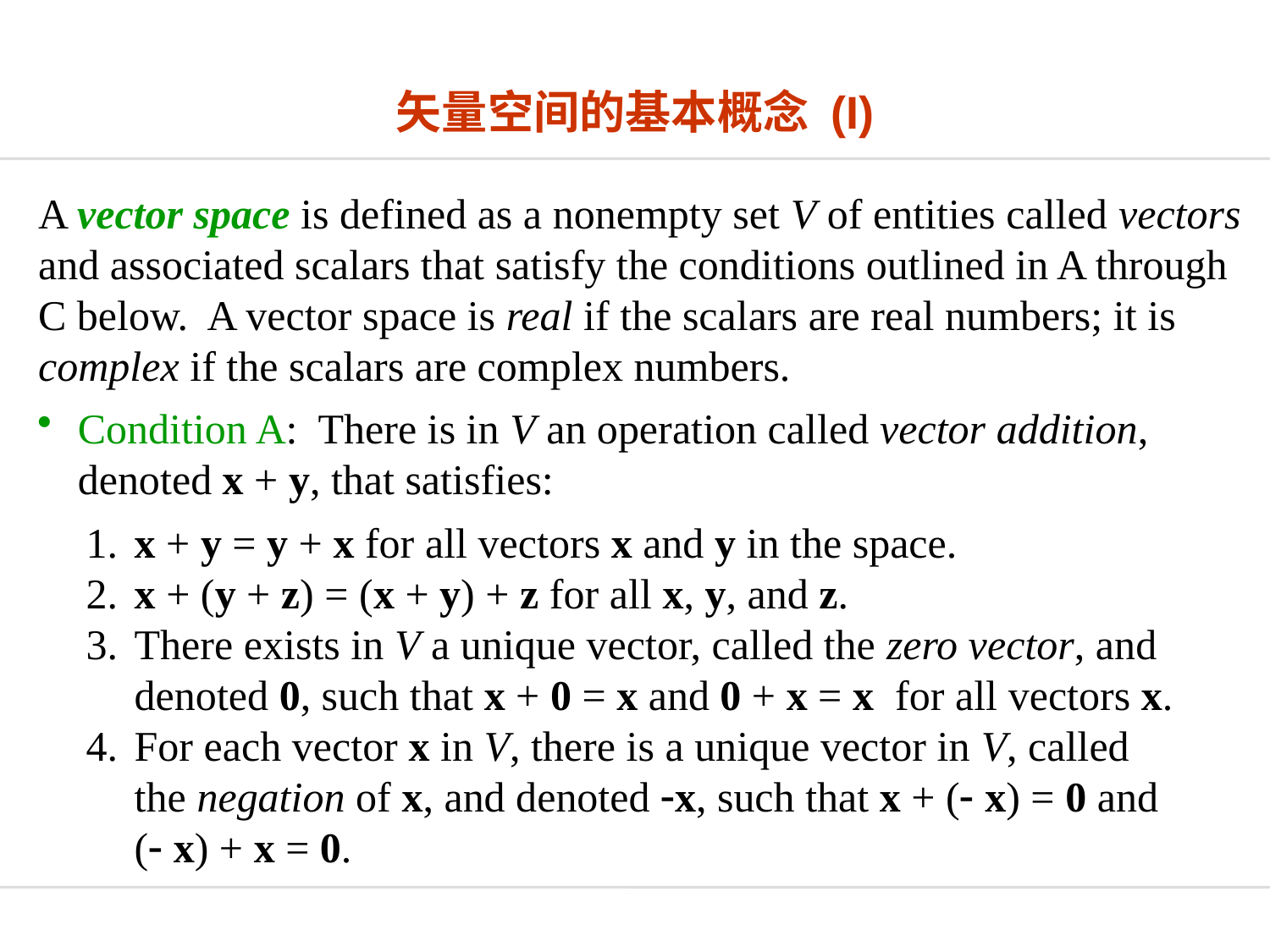

矢量空间的基本概念 (I)
	A vector space is defined as a nonempty set V of entities called vectors and associated scalars that satisfy the conditions outlined in A through C below.  A vector space is real if the scalars are real numbers; it is complex if the scalars are complex numbers.
Condition A:  There is in V an operation called vector addition, denoted x + y, that satisfies:
1. 	x + y = y + x for all vectors x and y in the space.
2. 	x + (y + z) = (x + y) + z for all x, y, and z.
3. 	There exists in V a unique vector, called the zero vector, and denoted 0, such that x + 0 = x and 0 + x = x  for all vectors x.
4.	For each vector x in V, there is a unique vector in V, called the negation of x, and denoted −x, such that x + (− x) = 0 and  (− x) + x = 0.